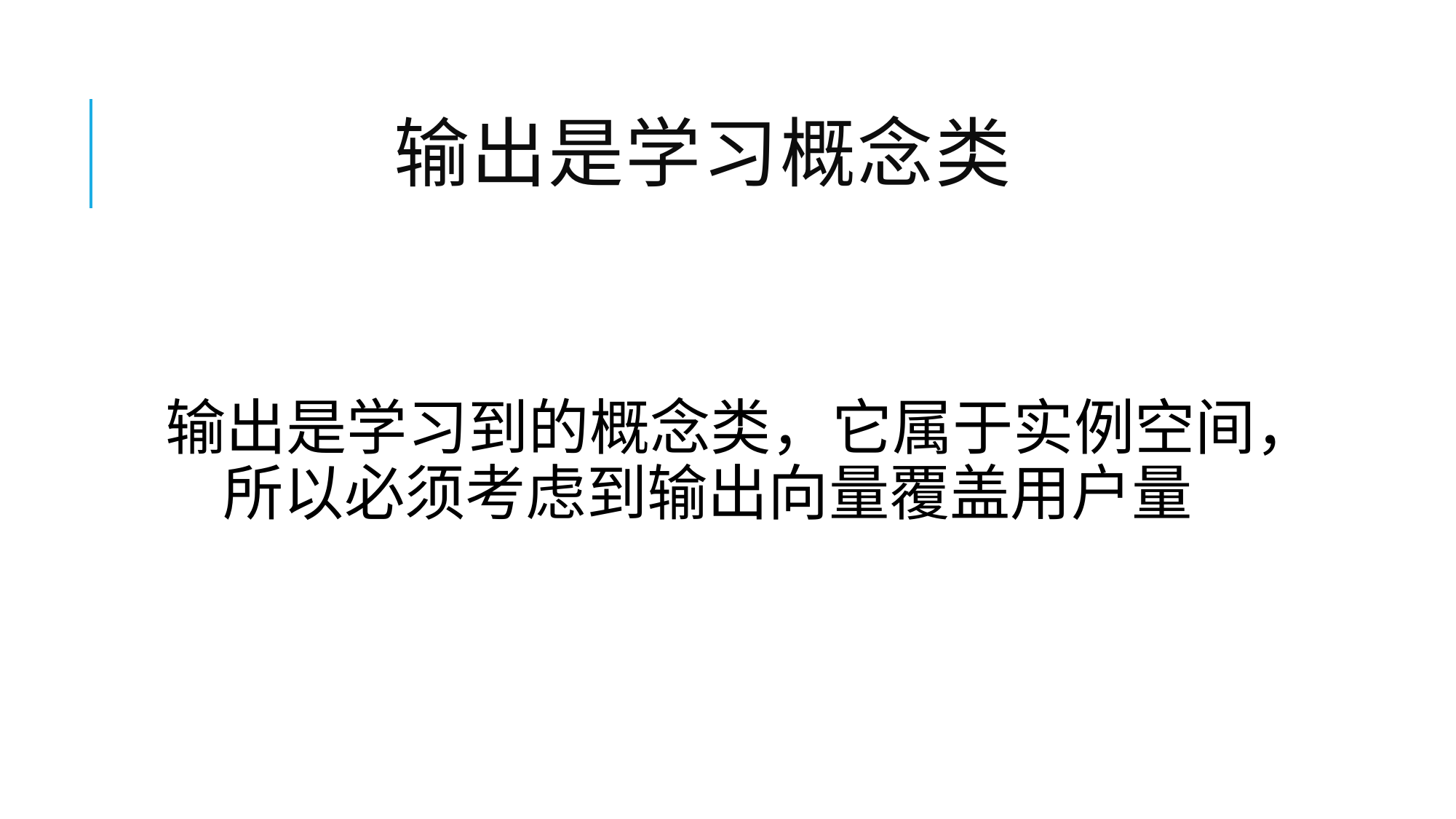

# 输出是学习概念类

输出是学习到的概念类，它属于实例空间，所以必须考虑到输出向量覆盖用户量